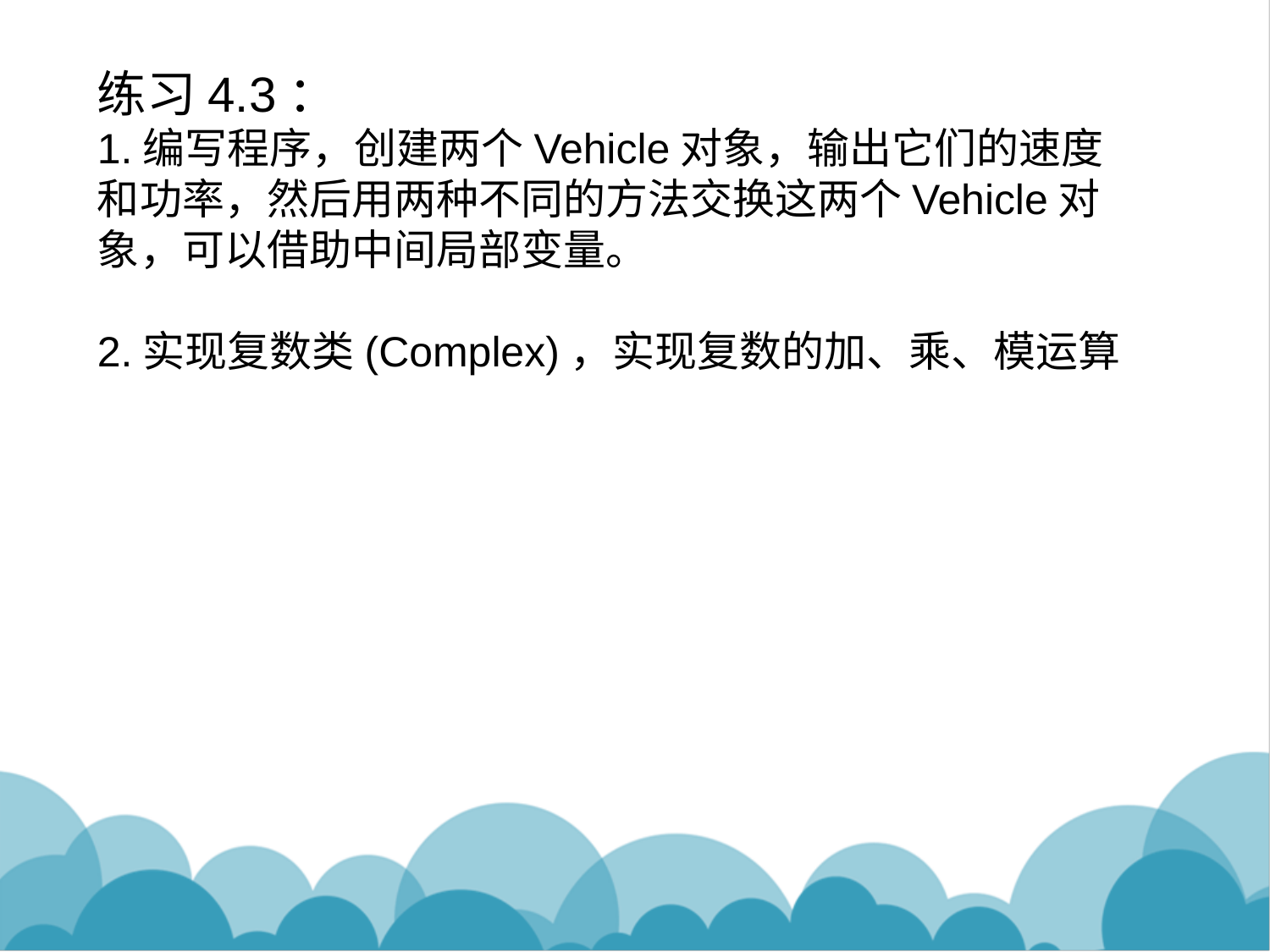

练习4.3：
1.编写程序，创建两个Vehicle对象，输出它们的速度和功率，然后用两种不同的方法交换这两个Vehicle对象，可以借助中间局部变量。

2.实现复数类(Complex)，实现复数的加、乘、模运算